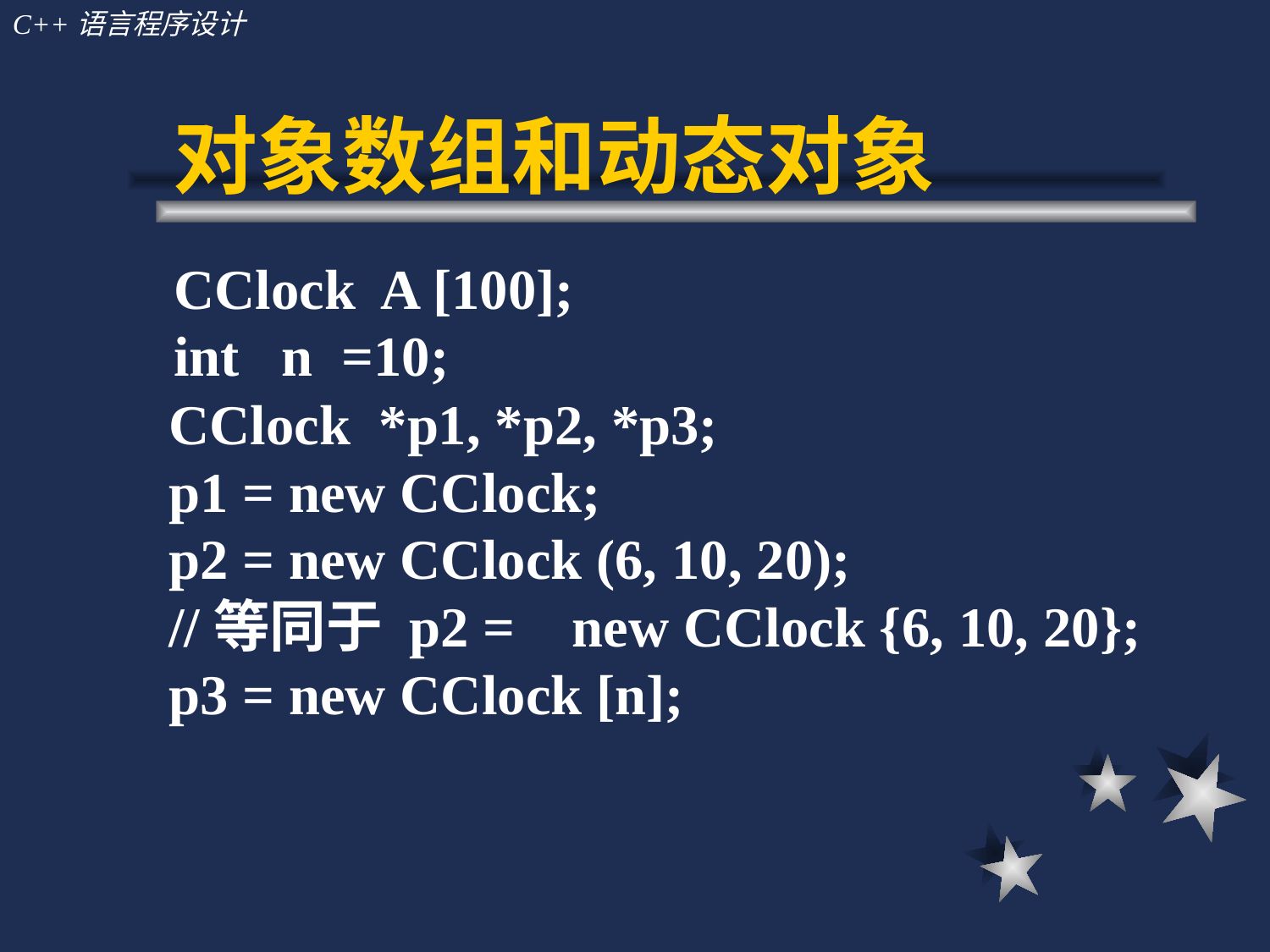

# 对象数组和动态对象
  CClock  A [100];
  int   n  =10;
     CClock  *p1, *p2, *p3;
     p1 = new CClock;
     p2 = new CClock (6, 10, 20);
     //等同于 p2 =    new CClock {6, 10, 20};
     p3 = new CClock [n];